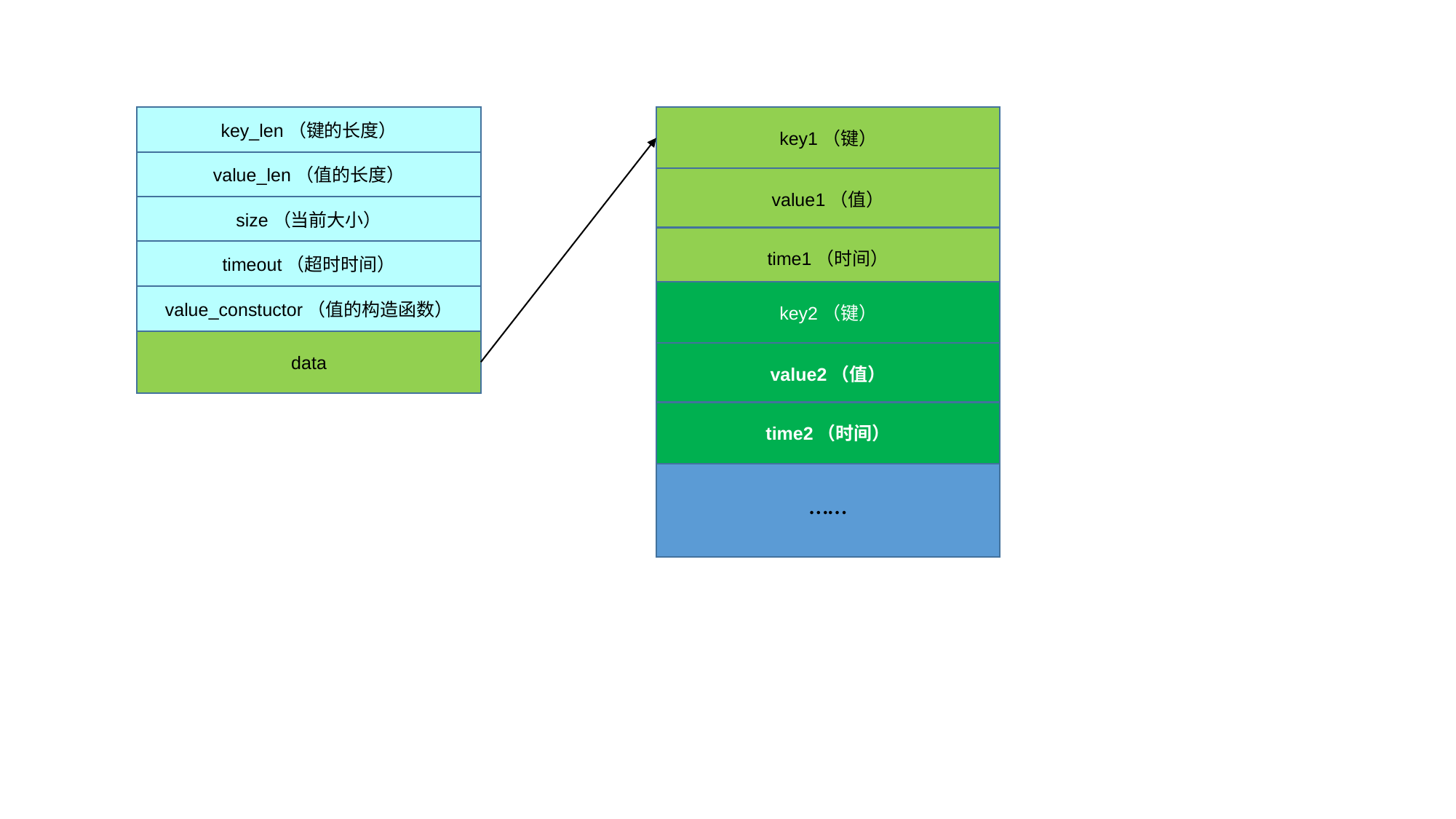

key_len（键的长度）
data
key1（键）

value_len（值的长度）
value1（值）
size（当前大小）
time1（时间）
timeout（超时时间）
key2（键）
value_constuctor（值的构造函数）
value2（值）
time2（时间）
……